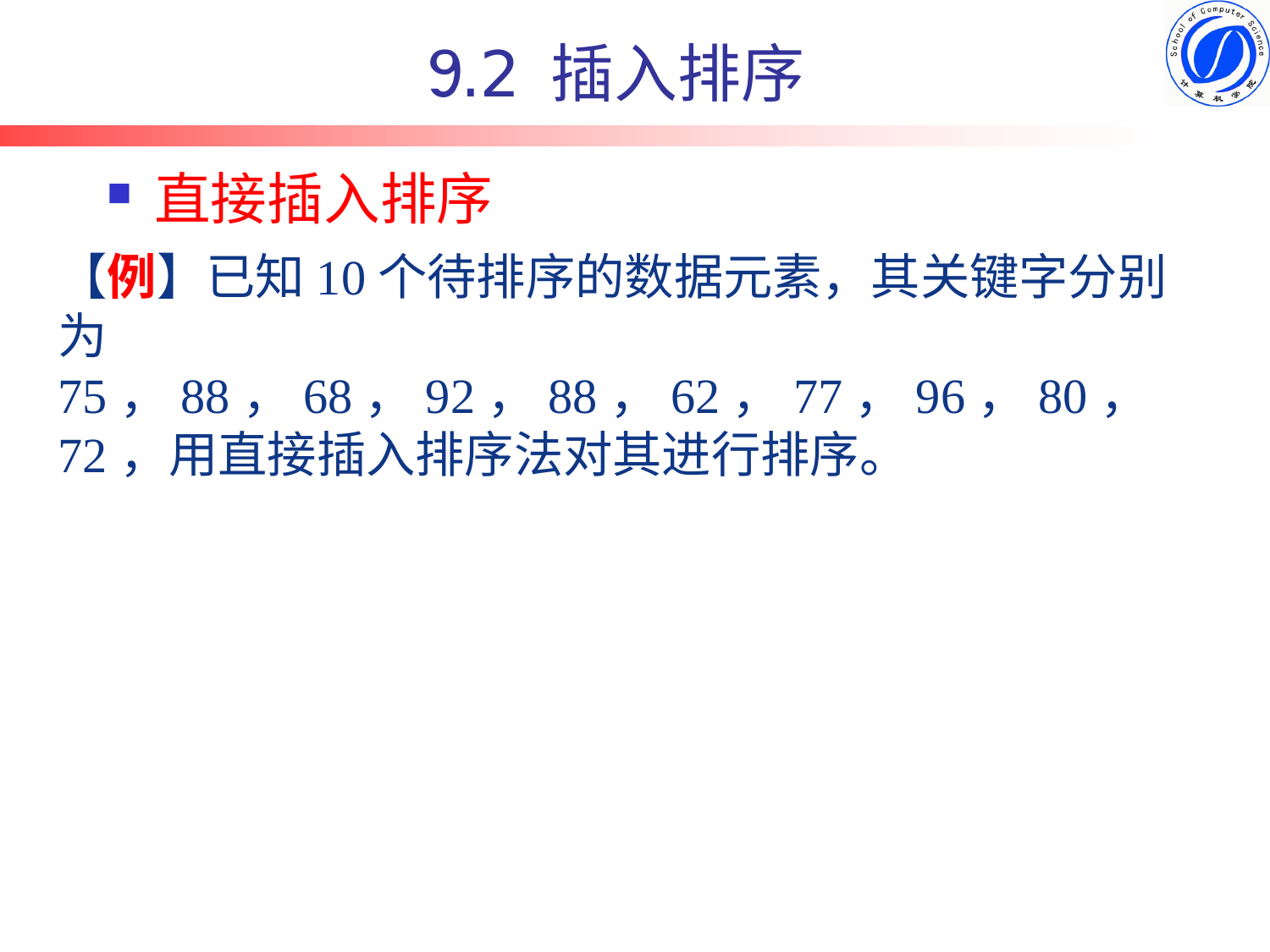

# 9.2 插入排序
直接插入排序
【例】已知10个待排序的数据元素，其关键字分别为75，88，68，92，88，62，77，96，80，72，用直接插入排序法对其进行排序。